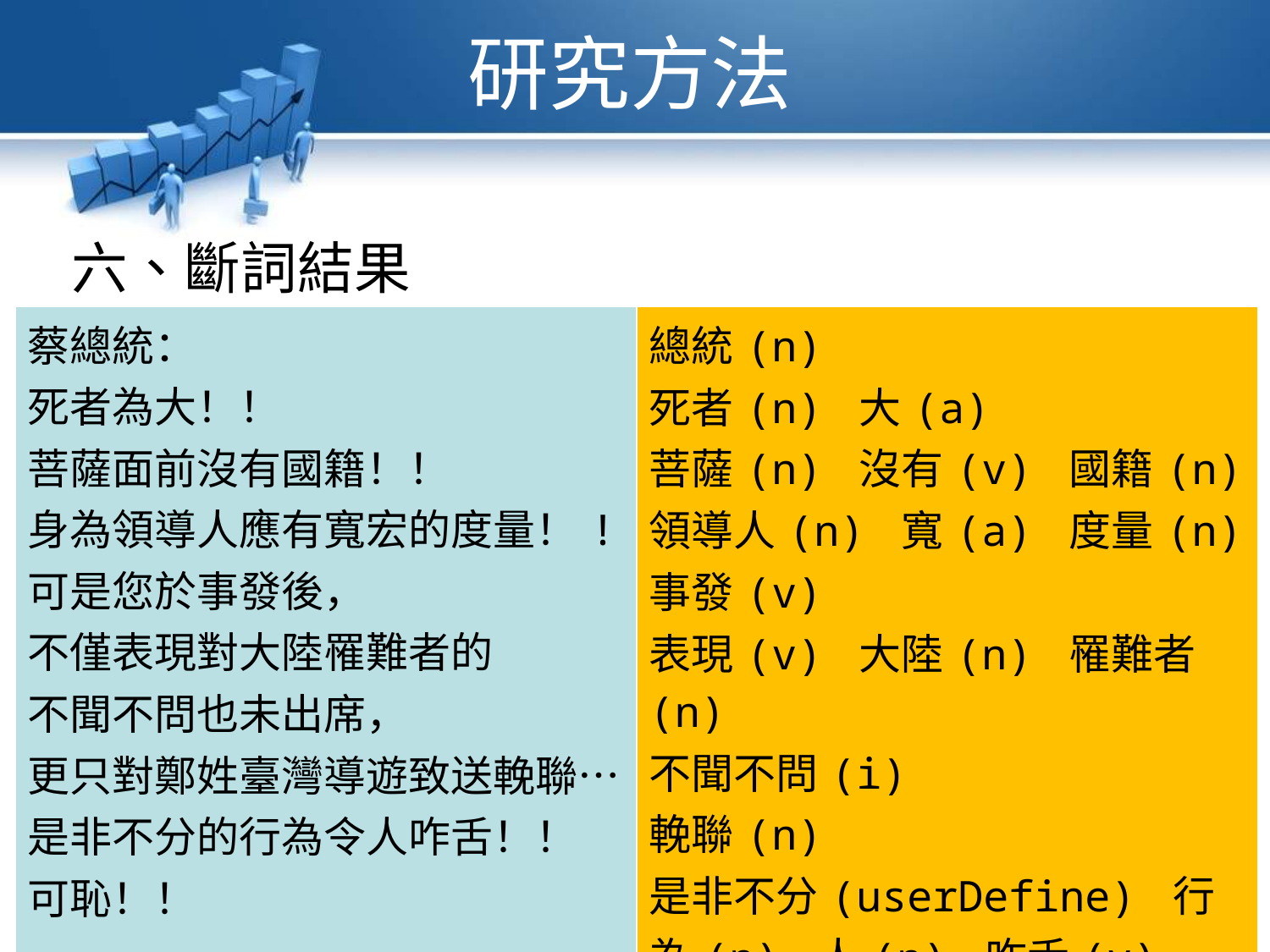

研究方法
六、斷詞結果

| 蔡總統： 死者為大！！ 菩薩面前沒有國籍！！ 身為領導人應有寬宏的度量！! 可是您於事發後， 不僅表現對大陸罹難者的 不聞不問也未出席， 更只對鄭姓臺灣導遊致送輓聯…是非不分的行為令人咋舌！！ 可恥！！ | 總統(n) 死者(n) 大(a) 菩薩(n) 沒有(v) 國籍(n) 領導人(n) 寬(a) 度量(n) 事發(v) 表現(v) 大陸(n) 罹難者(n) 不聞不問(i) 輓聯(n) 是非不分(userDefine) 行為(n) 人(n) 咋舌(v) 可恥(userDefine) |
| --- | --- |